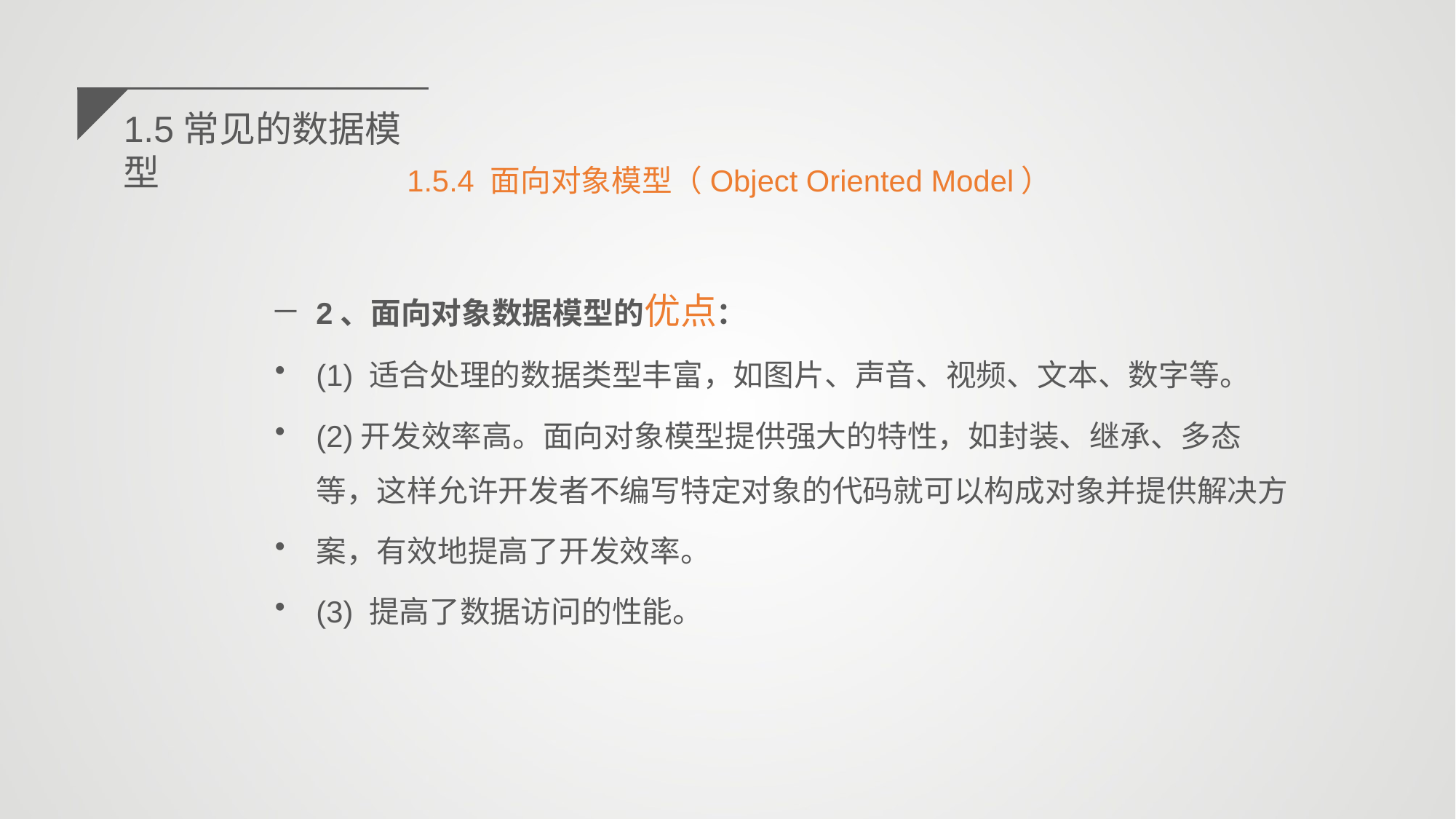

1.5常见的数据模型
1.5.4 面向对象模型（Object Oriented Model）

2、面向对象数据模型的优点：
(1) 适合处理的数据类型丰富，如图片、声音、视频、文本、数字等。
(2)开发效率高。面向对象模型提供强大的特性，如封装、继承、多态等，这样允许开发者不编写特定对象的代码就可以构成对象并提供解决方
案，有效地提高了开发效率。
(3) 提高了数据访问的性能。